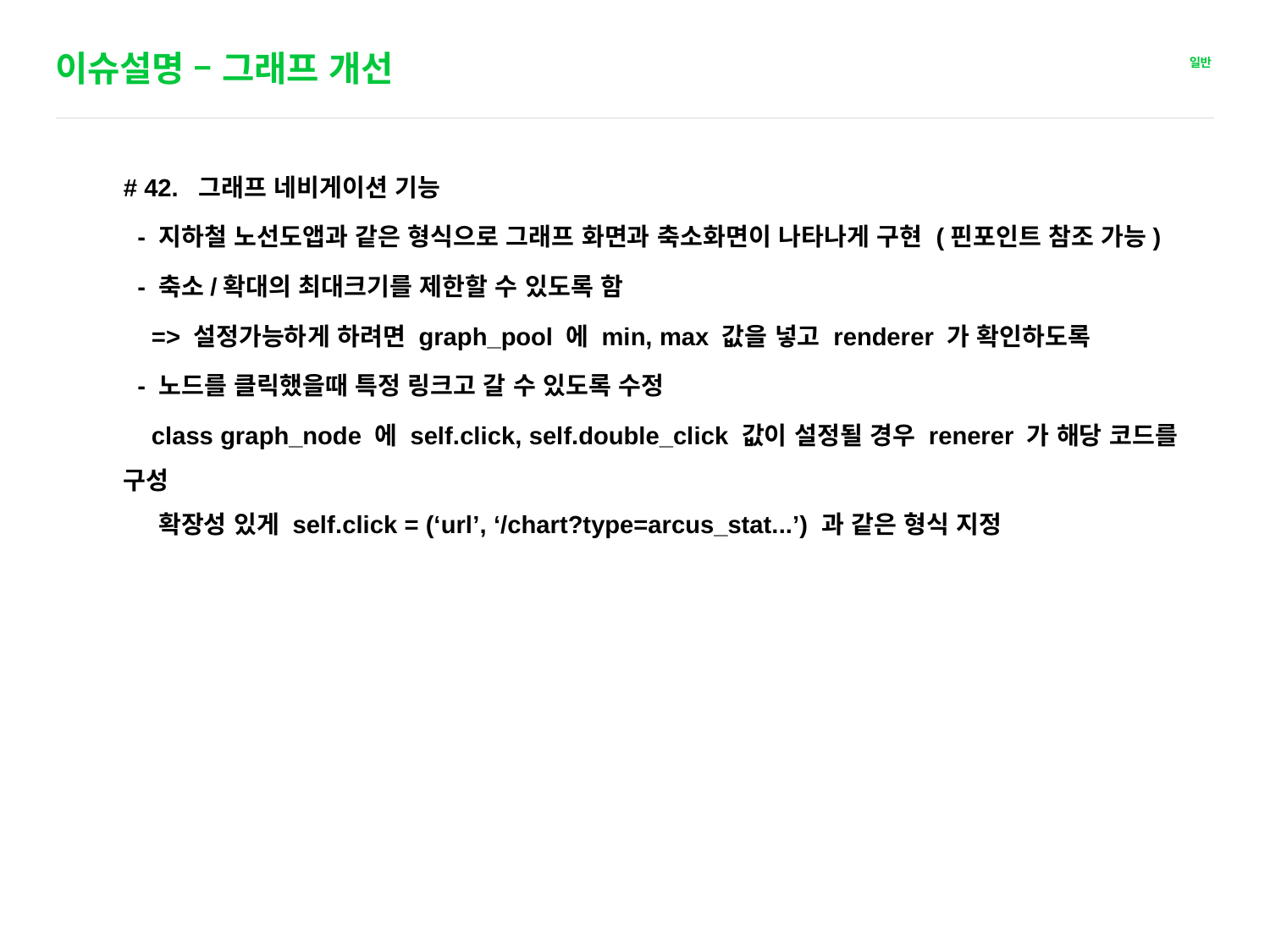

# 이슈설명 – 그래프 개선
# 42.  그래프 네비게이션 기능
  - 지하철 노선도앱과 같은 형식으로 그래프 화면과 축소화면이 나타나게 구현 (핀포인트 참조 가능)
  - 축소/확대의 최대크기를 제한할 수 있도록 함
    => 설정가능하게 하려면 graph_pool 에 min, max 값을 넣고 renderer 가 확인하도록
  - 노드를 클릭했을때 특정 링크고 갈 수 있도록 수정
    class graph_node 에 self.click, self.double_click 값이 설정될 경우 renerer 가 해당 코드를  구성
     확장성 있게 self.click = (‘url’, ‘/chart?type=arcus_stat...’) 과 같은 형식 지정